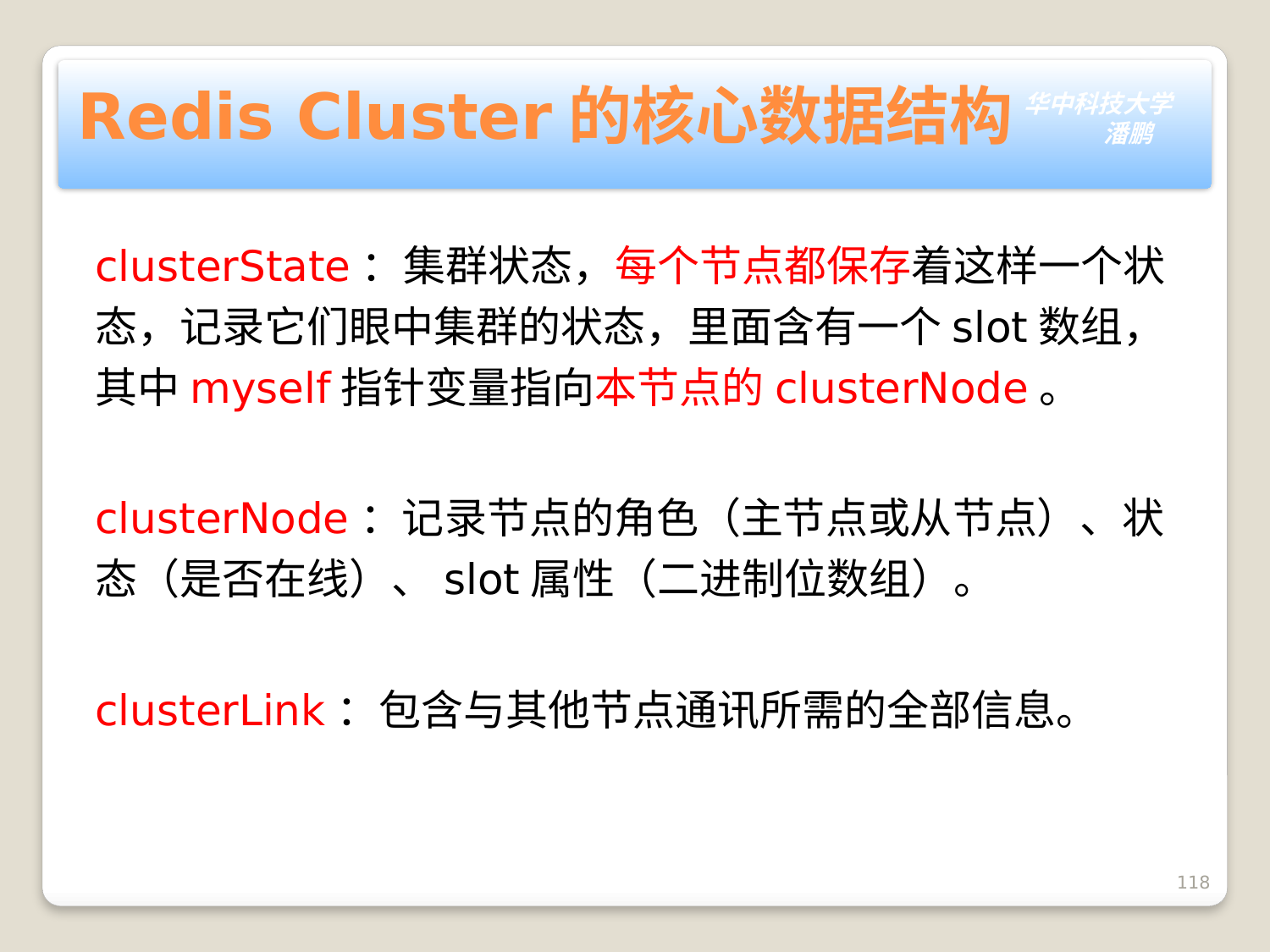

# Redis Cluster的核心数据结构
clusterState：集群状态，每个节点都保存着这样一个状态，记录它们眼中集群的状态，里面含有一个slot数组，其中myself指针变量指向本节点的clusterNode。

clusterNode：记录节点的角色（主节点或从节点）、状态（是否在线）、slot属性（二进制位数组）。

clusterLink：包含与其他节点通讯所需的全部信息。
118